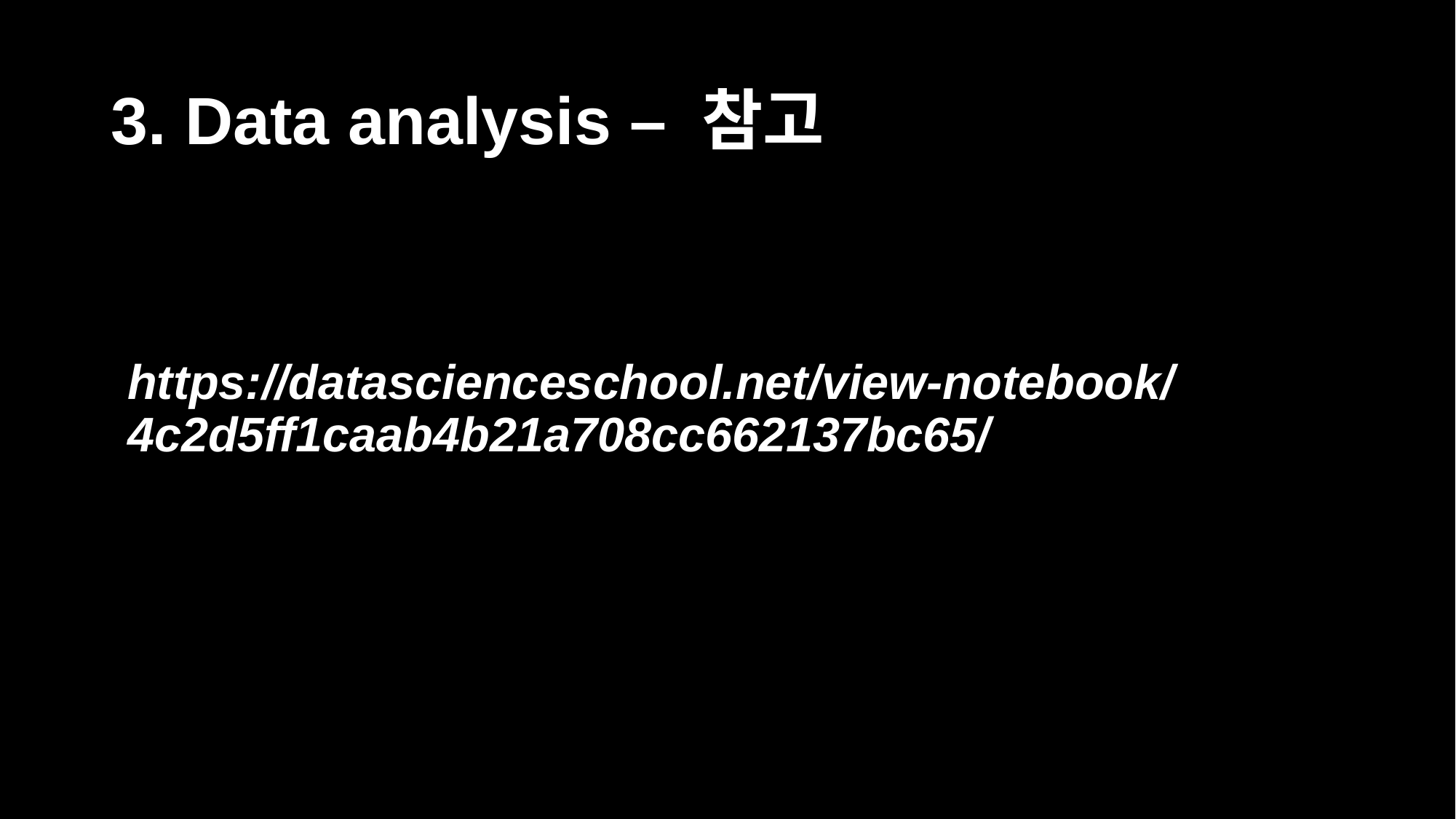

3. Data analysis – 참고
# https://datascienceschool.net/view-notebook/4c2d5ff1caab4b21a708cc662137bc65/